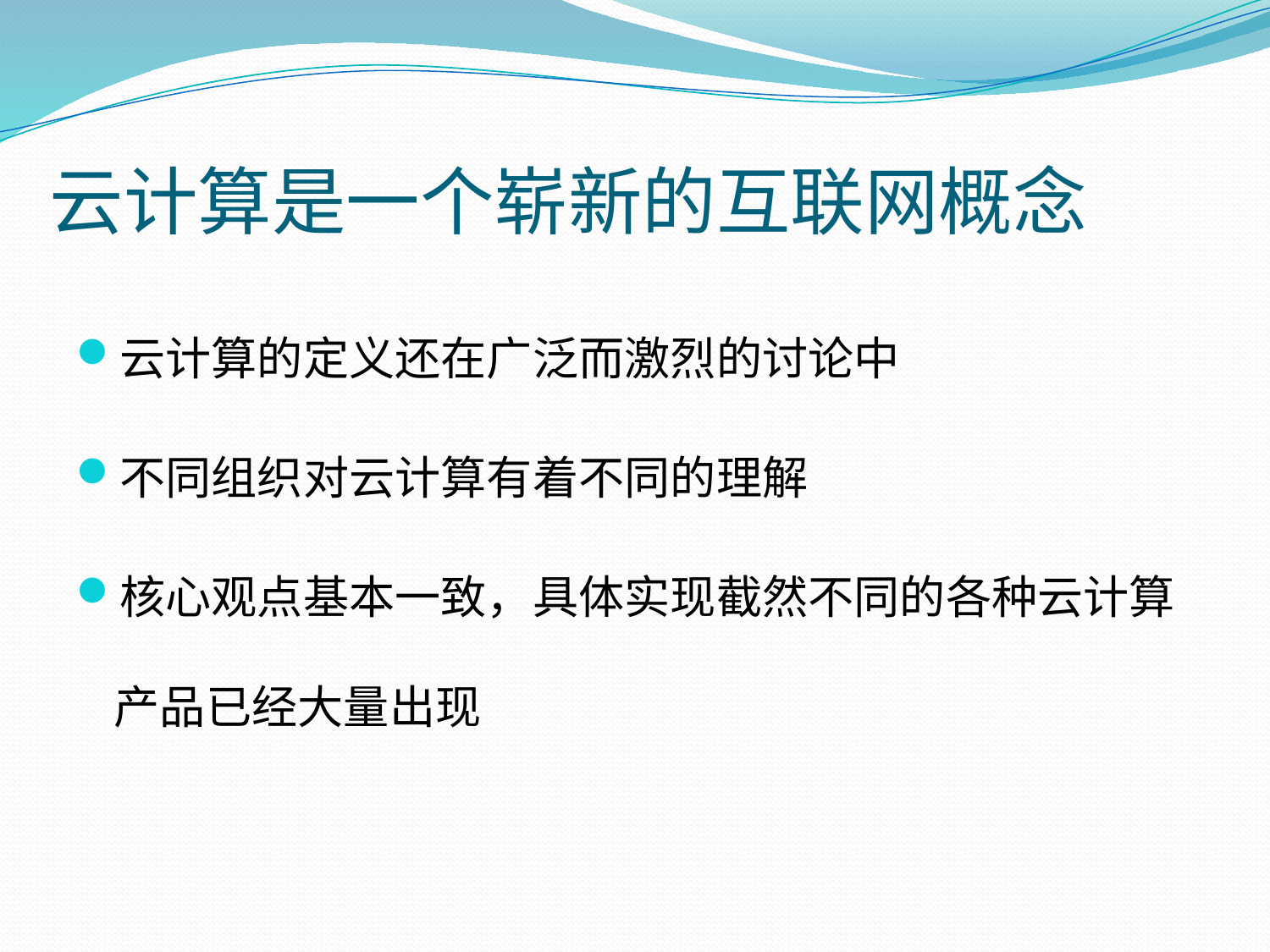

# 云计算是一个崭新的互联网概念
云计算的定义还在广泛而激烈的讨论中
不同组织对云计算有着不同的理解
核心观点基本一致，具体实现截然不同的各种云计算产品已经大量出现